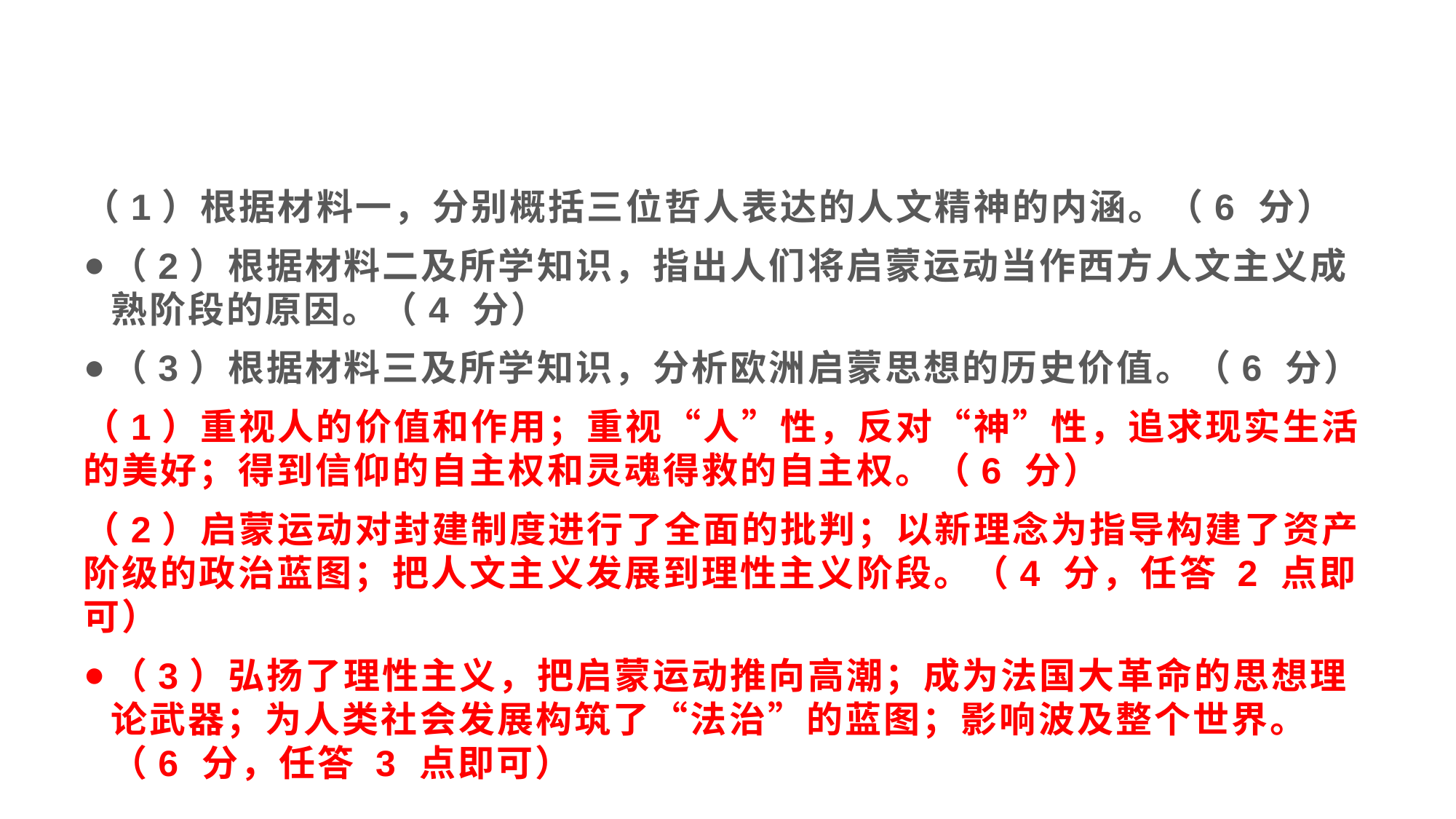

#
（1）根据材料一，分别概括三位哲人表达的人文精神的内涵。（6 分）
（2）根据材料二及所学知识，指出人们将启蒙运动当作西方人文主义成熟阶段的原因。（4 分）
（3）根据材料三及所学知识，分析欧洲启蒙思想的历史价值。（6 分）
（1）重视人的价值和作用；重视“人”性，反对“神”性，追求现实生活的美好；得到信仰的自主权和灵魂得救的自主权。（6 分）
（2）启蒙运动对封建制度进行了全面的批判；以新理念为指导构建了资产阶级的政治蓝图；把人文主义发展到理性主义阶段。（4 分，任答 2 点即可）
（3）弘扬了理性主义，把启蒙运动推向高潮；成为法国大革命的思想理论武器；为人类社会发展构筑了“法治”的蓝图；影响波及整个世界。（6 分，任答 3 点即可）